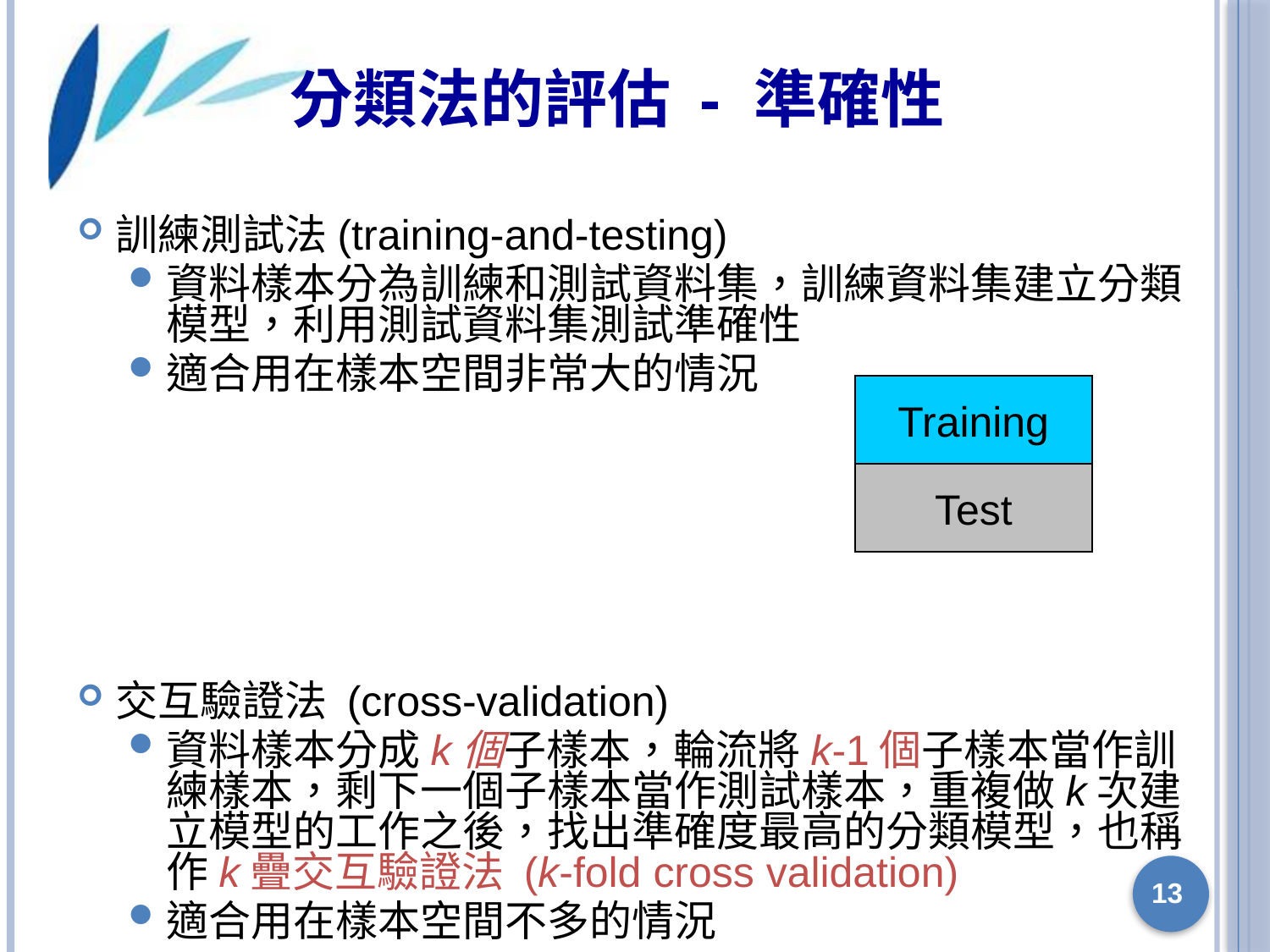

# 分類法的評估 - 準確性
訓練測試法(training-and-testing)
資料樣本分為訓練和測試資料集，訓練資料集建立分類模型，利用測試資料集測試準確性
適合用在樣本空間非常大的情況

交互驗證法 (cross-validation)
資料樣本分成k個子樣本，輪流將k-1個子樣本當作訓練樣本，剩下一個子樣本當作測試樣本，重複做k次建立模型的工作之後，找出準確度最高的分類模型，也稱作k疊交互驗證法 (k-fold cross validation)
適合用在樣本空間不多的情況
Training
Test
13